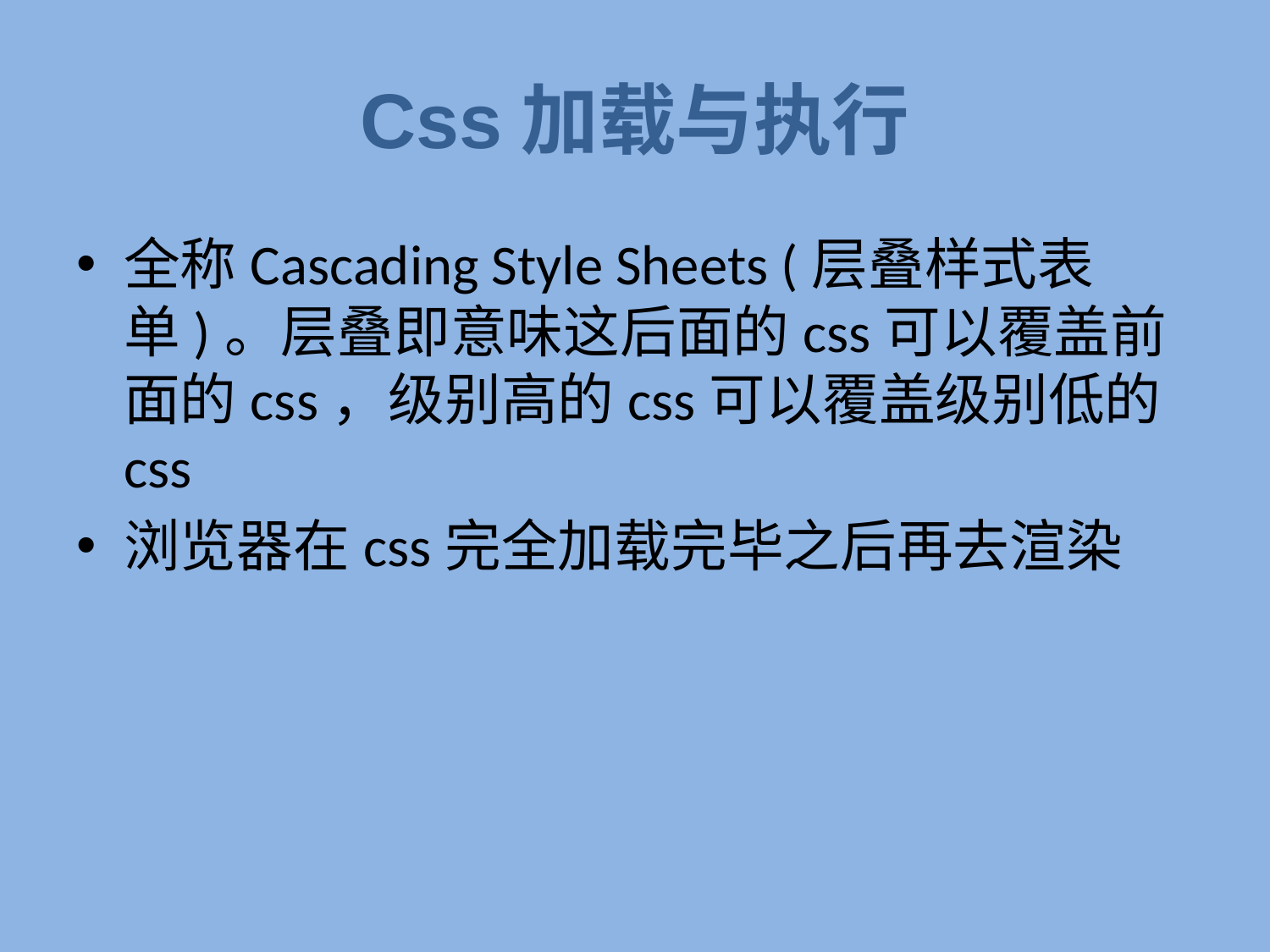

# Css加载与执行
全称Cascading Style Sheets (层叠样式表单)。层叠即意味这后面的css可以覆盖前面的css，级别高的css可以覆盖级别低的css
浏览器在css完全加载完毕之后再去渲染